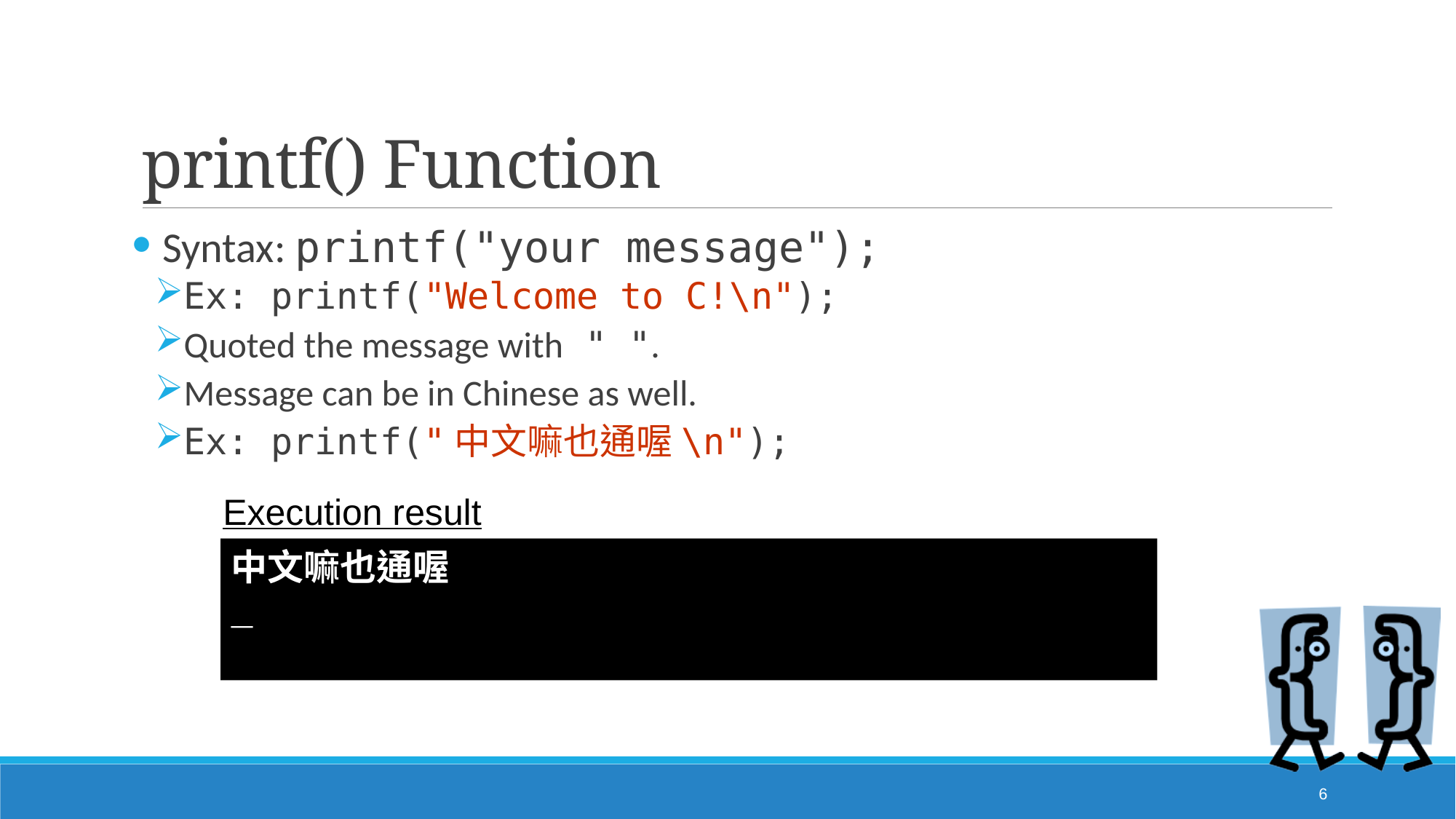

# printf() Function
Syntax: printf("your message");
Ex: printf("Welcome to C!\n");
Quoted the message with " ".
Message can be in Chinese as well.
Ex: printf("中文嘛也通喔\n");

Execution result
中文嘛也通喔
_

6